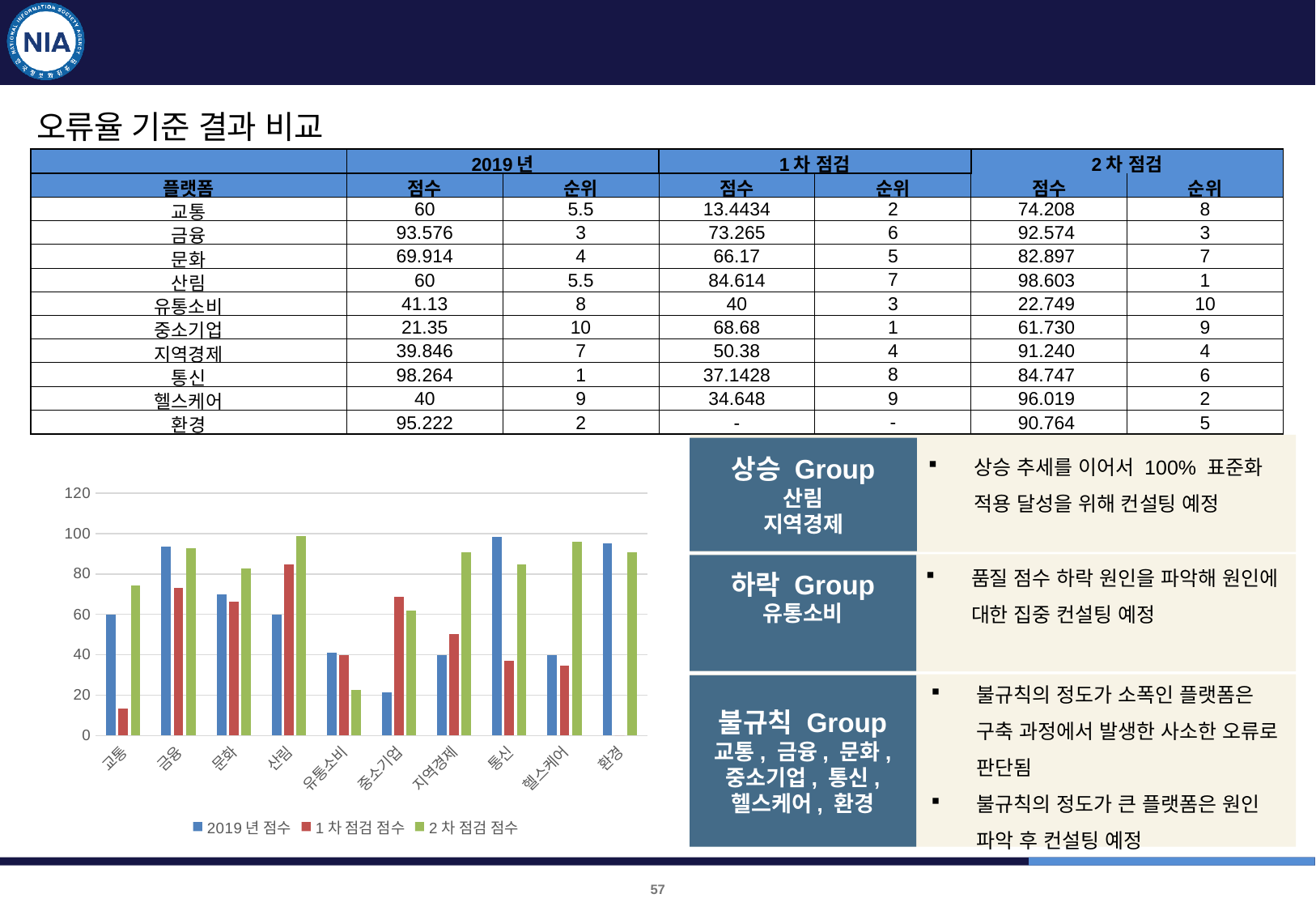

품질진단 결과 : 점검 향상도 비교
오류율 기준 결과 비교
|  | 2019년 |  | 1차 점검 |  | 2차 점검 |  |
| --- | --- | --- | --- | --- | --- | --- |
| 플랫폼 | 점수 | 순위 | 점수 | 순위 | 점수 | 순위 |
| 교통 | 60 | 5.5 | 13.4434 | 2 | 74.208 | 8 |
| 금융 | 93.576 | 3 | 73.265 | 6 | 92.574 | 3 |
| 문화 | 69.914 | 4 | 66.17 | 5 | 82.897 | 7 |
| 산림 | 60 | 5.5 | 84.614 | 7 | 98.603 | 1 |
| 유통소비 | 41.13 | 8 | 40 | 3 | 22.749 | 10 |
| 중소기업 | 21.35 | 10 | 68.68 | 1 | 61.730 | 9 |
| 지역경제 | 39.846 | 7 | 50.38 | 4 | 91.240 | 4 |
| 통신 | 98.264 | 1 | 37.1428 | 8 | 84.747 | 6 |
| 헬스케어 | 40 | 9 | 34.648 | 9 | 96.019 | 2 |
| 환경 | 95.222 | 2 | - | - | 90.764 | 5 |

상승 추세를 이어서 100% 표준화 적용 달성을 위해 컨설팅 예정

상승 Group
산림
지역경제
품질 점수 하락 원인을 파악해 원인에 대한 집중 컨설팅 예정

하락 Group
유통소비

### Chart

| Category | 2019년 점수 | 1차 점검 점수 | 2차 점검 점수 |
|---|---|---|---|
| 교통 | 60.0 | 13.4434 | 74.208 |
| 금융 | 93.576 | 73.265 | 92.574 |
| 문화 | 69.914 | 66.17 | 82.897 |
| 산림 | 60.0 | 84.614 | 98.603 |
| 유통소비 | 41.13 | 40.0 | 22.749 |
| 중소기업 | 21.35 | 68.68 | 61.73 |
| 지역경제 | 39.846 | 50.38 | 90.617 |
| 통신 | 98.264 | 37.1428 | 84.747 |
| 헬스케어 | 40.0 | 34.648 | 96.019 |
| 환경 | 95.222 | 0.0 | 90.764 |
불규칙의 정도가 소폭인 플랫폼은 구축 과정에서 발생한 사소한 오류로 판단됨
불규칙의 정도가 큰 플랫폼은 원인 파악 후 컨설팅 예정

불규칙 Group
교통, 금융, 문화,
중소기업, 통신,
헬스케어, 환경